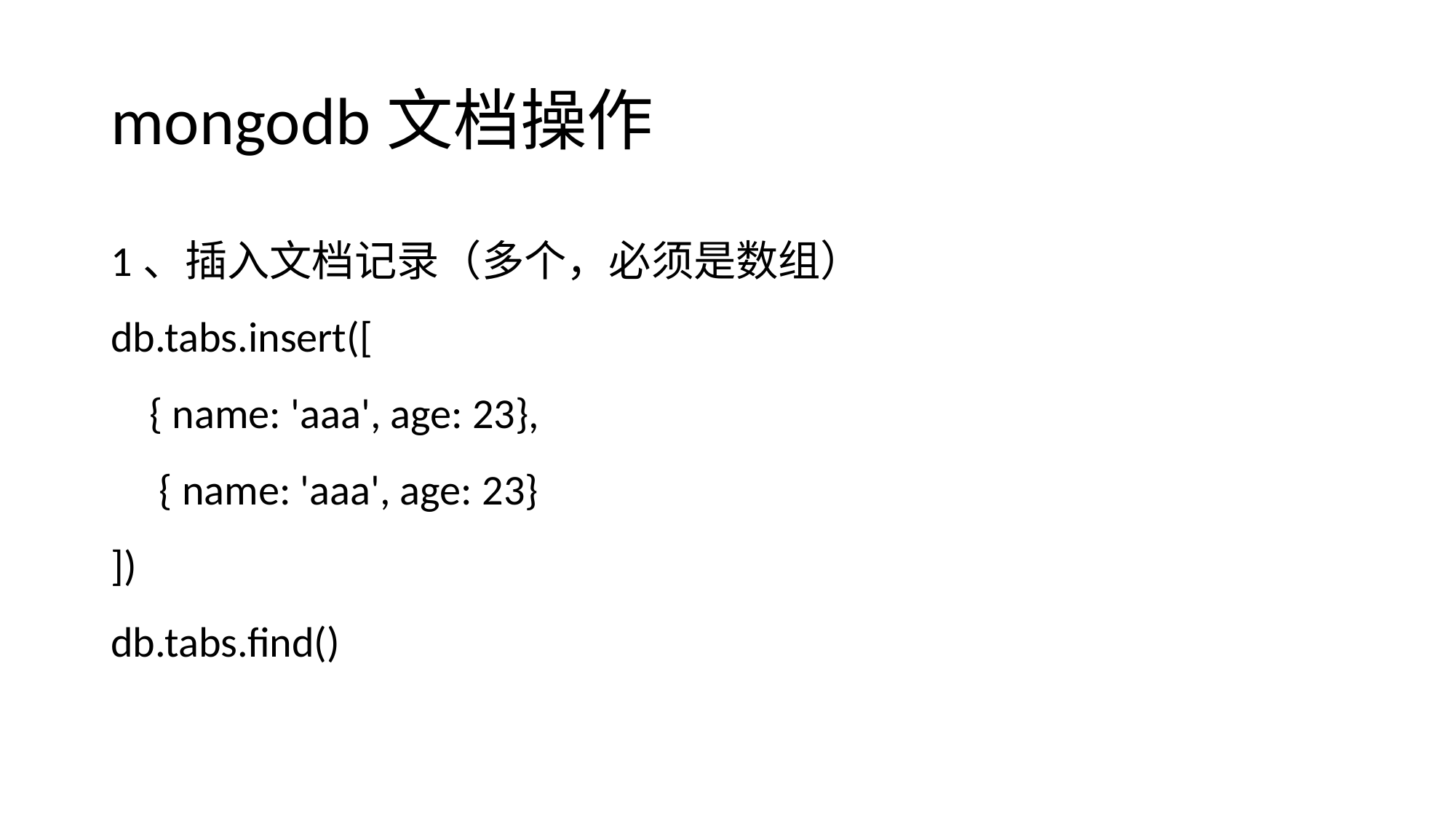

# mongodb文档操作
1、插入文档记录（多个，必须是数组）
db.tabs.insert([
    { name: 'aaa', age: 23},
     { name: 'aaa', age: 23}
])
db.tabs.find()